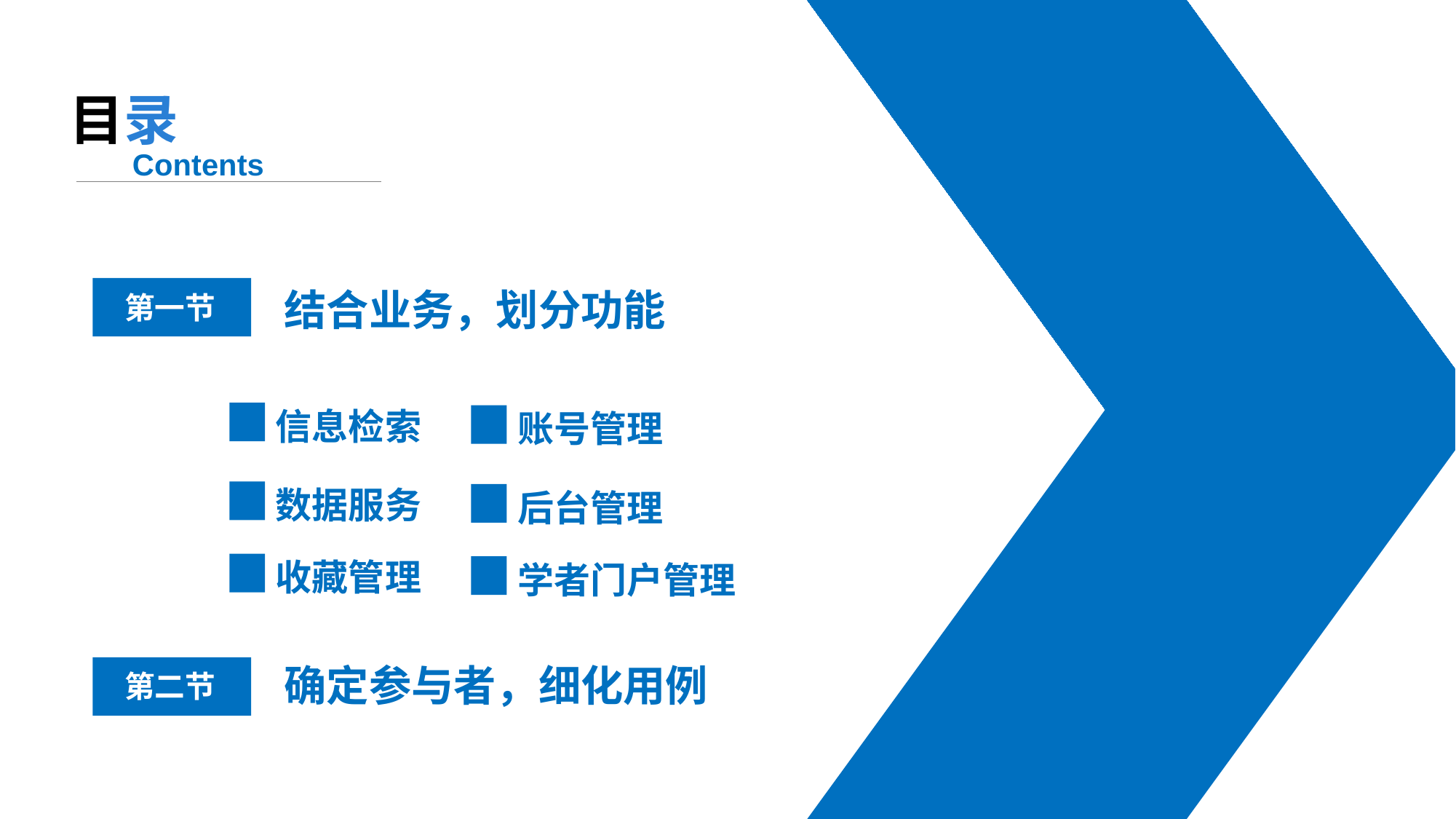

目录
Contents

结合业务，划分功能
第一节
信息检索
账号管理

数据服务
后台管理

收藏管理
学者门户管理

确定参与者，细化用例

第二节